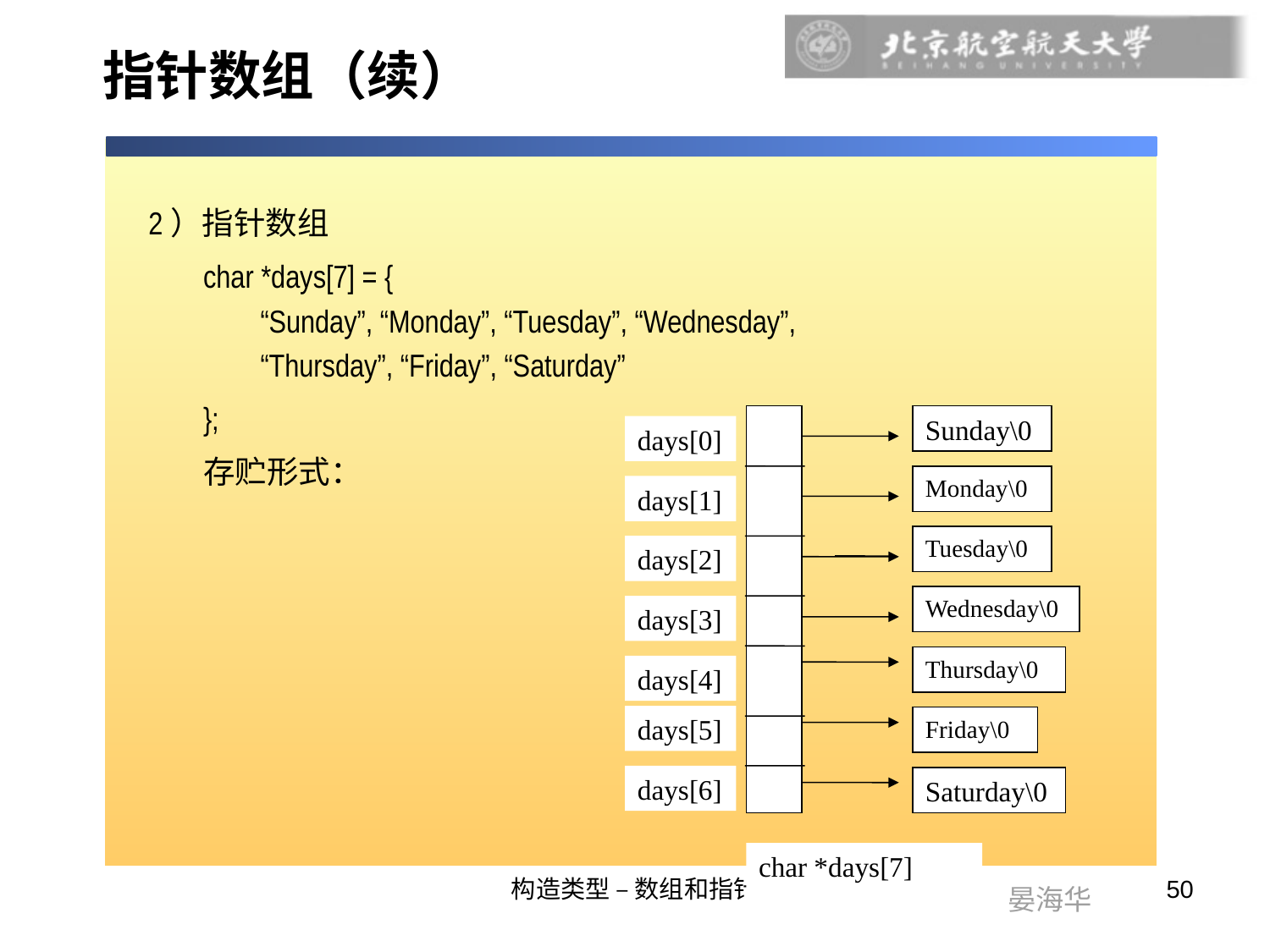

# 指针数组（续）
2）指针数组
char *days[7] = {
“Sunday”, “Monday”, “Tuesday”, “Wednesday”,
“Thursday”, “Friday”, “Saturday”
};
存贮形式：

Sunday\0
days[0]

Monday\0
days[1]

Tuesday\0
days[2]

Wednesday\0
days[3]

Thursday\0
days[4]

days[5]
Friday\0

days[6]
Saturday\0

char *days[7]

构造类型 – 数组和指针
50